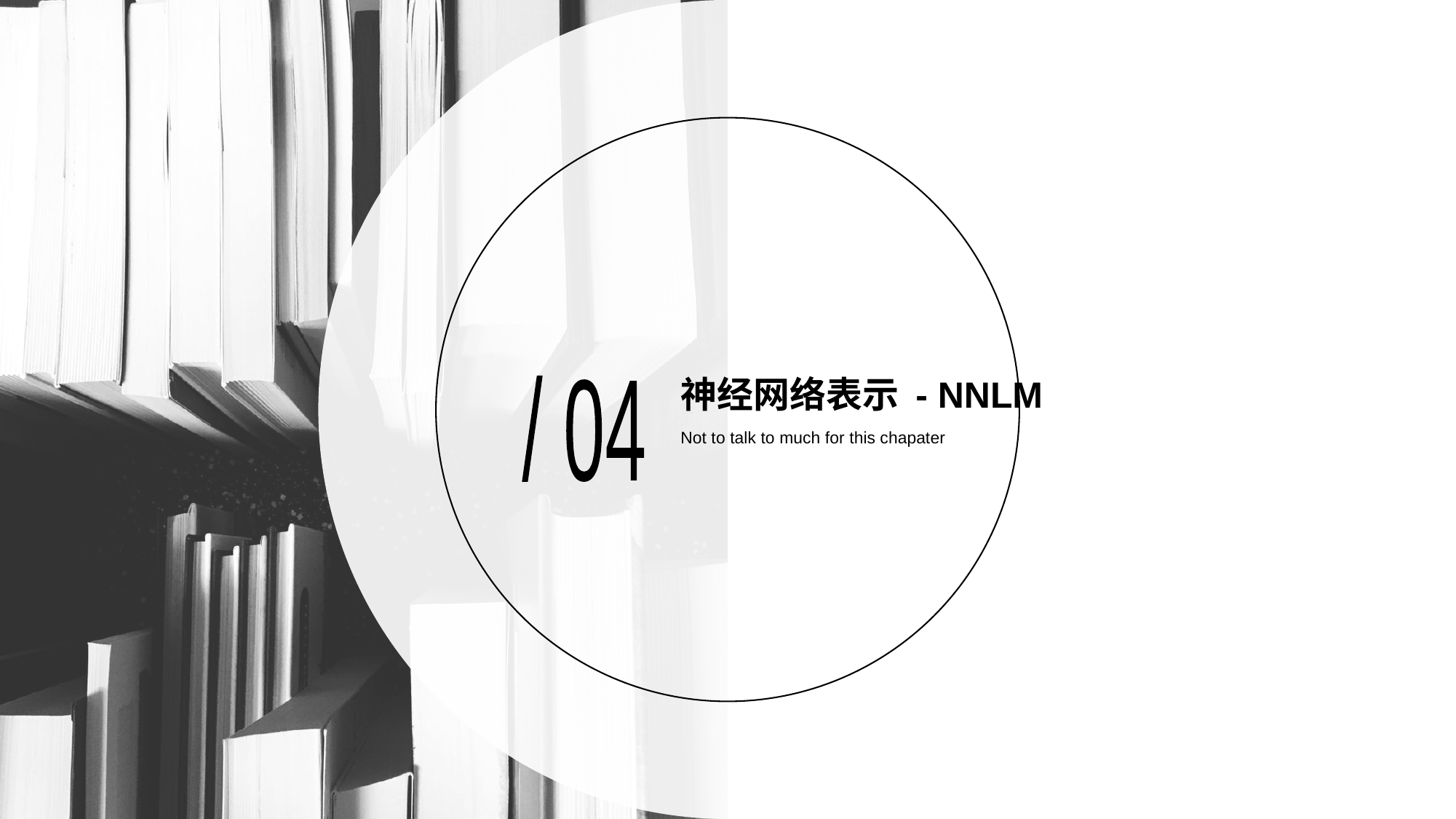

# 神经网络表示 - NNLM
/ 04
Not to talk to much for this chapater